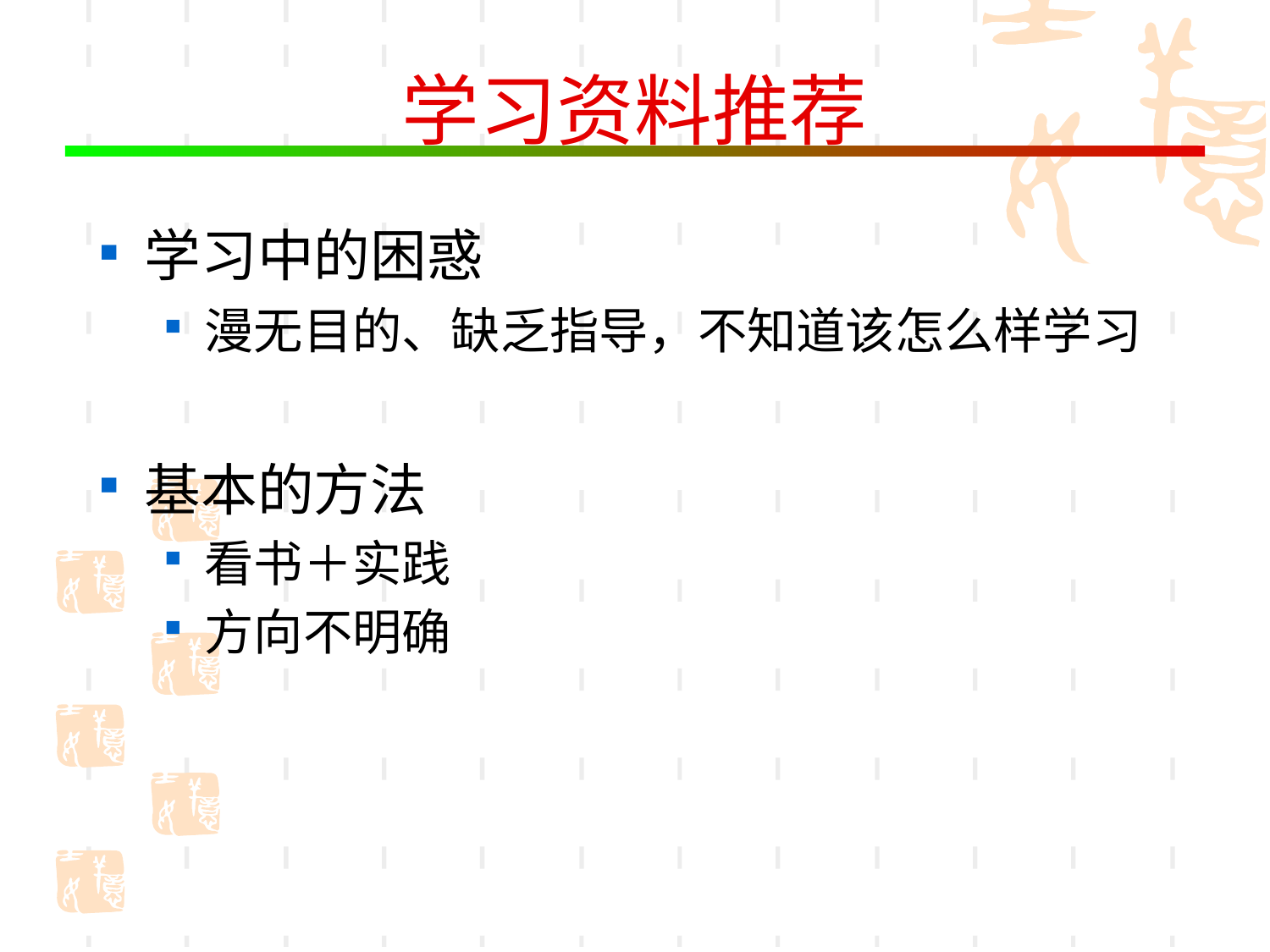

# 学习资料推荐
学习中的困惑
漫无目的、缺乏指导，不知道该怎么样学习

基本的方法
看书＋实践
方向不明确